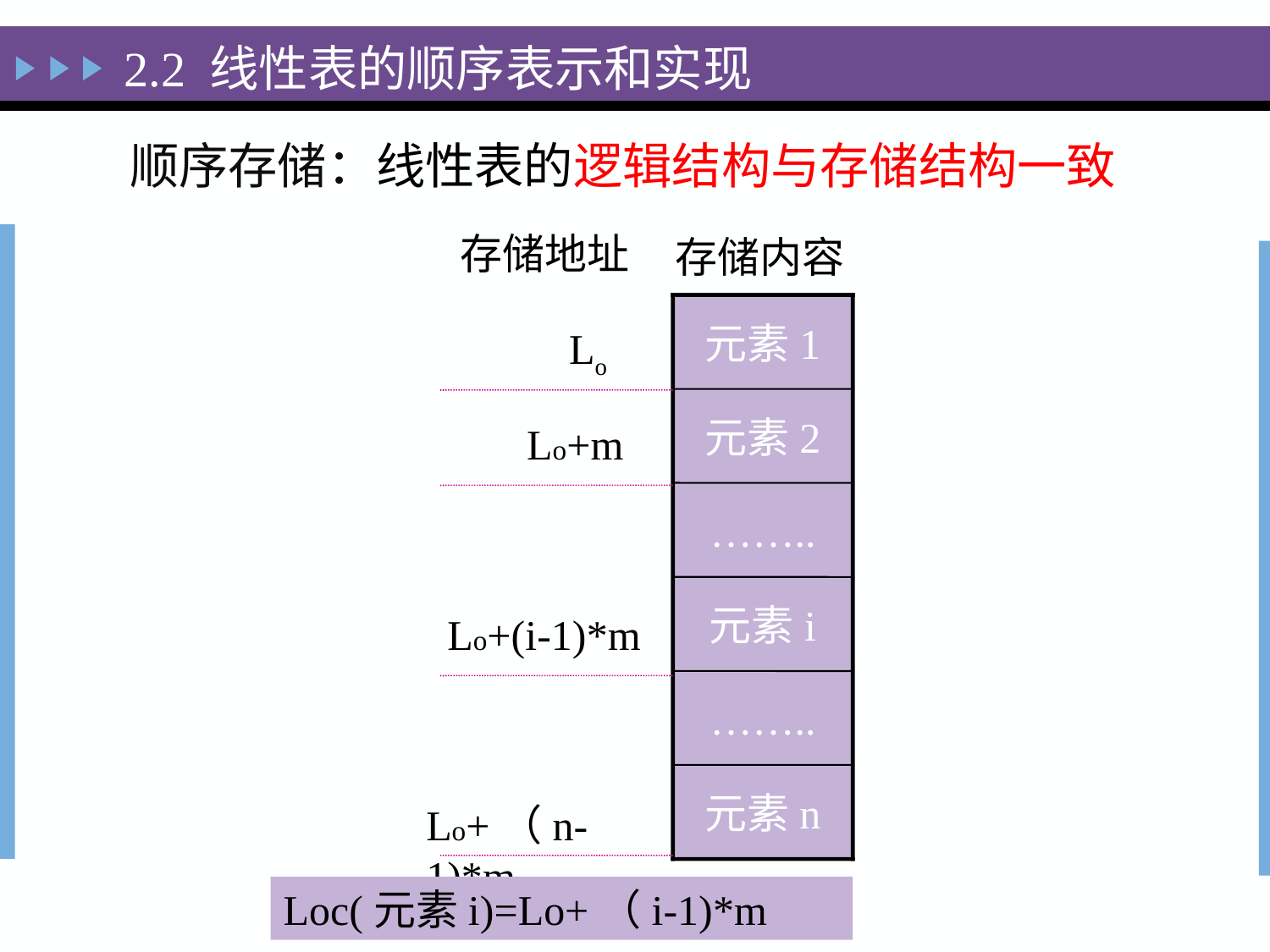

2.2 线性表的顺序表示和实现
顺序存储：线性表的逻辑结构与存储结构一致

存储地址
存储内容
元素1

Lo
元素2

Lo+m
……..

元素i

Lo+(i-1)*m
……..

元素n

Lo+（n-1)*m

Loc(元素i)=Lo+（i-1)*m